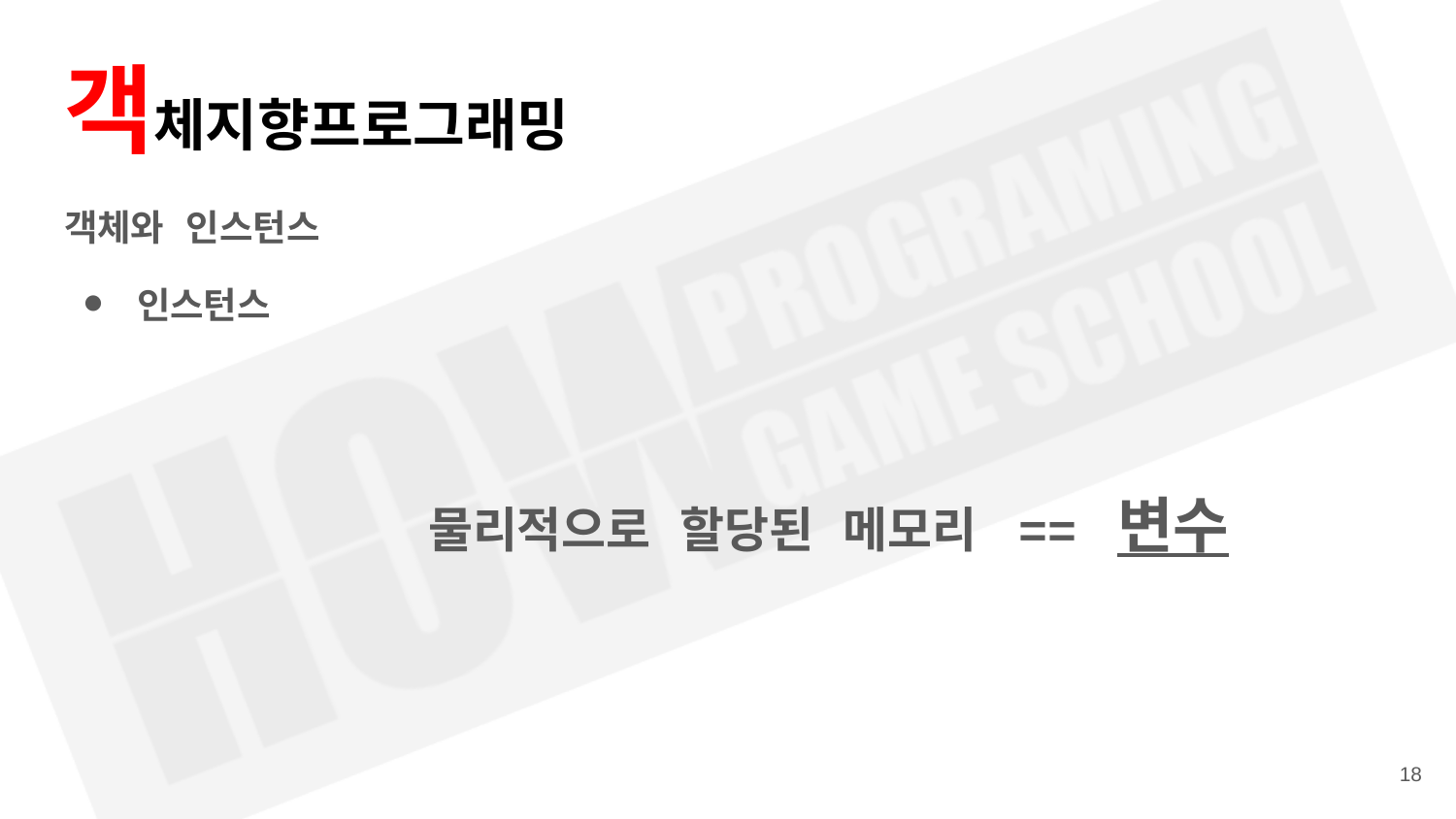

# 객체지향프로그래밍
객체와 인스턴스
인스턴스
		물리적으로 할당된 메모리 == 변수
18